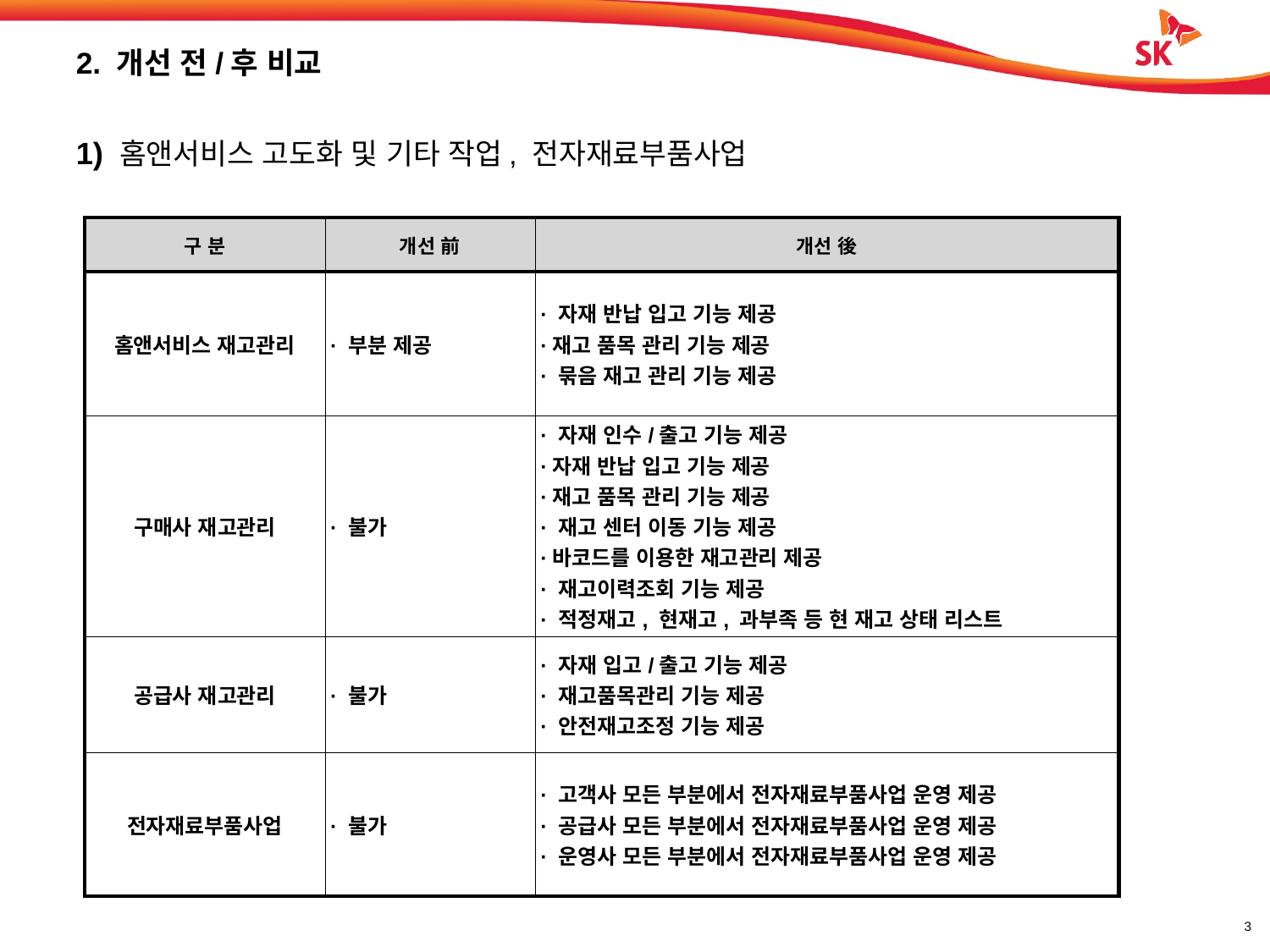

# 2. 개선 전/후 비교
1) 홈앤서비스 고도화 및 기타 작업, 전자재료부품사업
| 구 분 | 개선 前 | 개선 後 |
| --- | --- | --- |
| 홈앤서비스 재고관리 | ∙ 부분 제공 | ∙ 자재 반납 입고 기능 제공 ∙ 재고 품목 관리 기능 제공 ∙ 묶음 재고 관리 기능 제공 |
| 구매사 재고관리 | ∙ 불가 | ∙ 자재 인수/출고 기능 제공 ∙ 자재 반납 입고 기능 제공 ∙ 재고 품목 관리 기능 제공 ∙ 재고 센터 이동 기능 제공 ∙ 바코드를 이용한 재고관리 제공 ∙ 재고이력조회 기능 제공 ∙ 적정재고, 현재고, 과부족 등 현 재고 상태 리스트 |
| 공급사 재고관리 | ∙ 불가 | ∙ 자재 입고/출고 기능 제공 ∙ 재고품목관리 기능 제공 ∙ 안전재고조정 기능 제공 |
| 전자재료부품사업 | ∙ 불가 | ∙ 고객사 모든 부분에서 전자재료부품사업 운영 제공 ∙ 공급사 모든 부분에서 전자재료부품사업 운영 제공 ∙ 운영사 모든 부분에서 전자재료부품사업 운영 제공 |